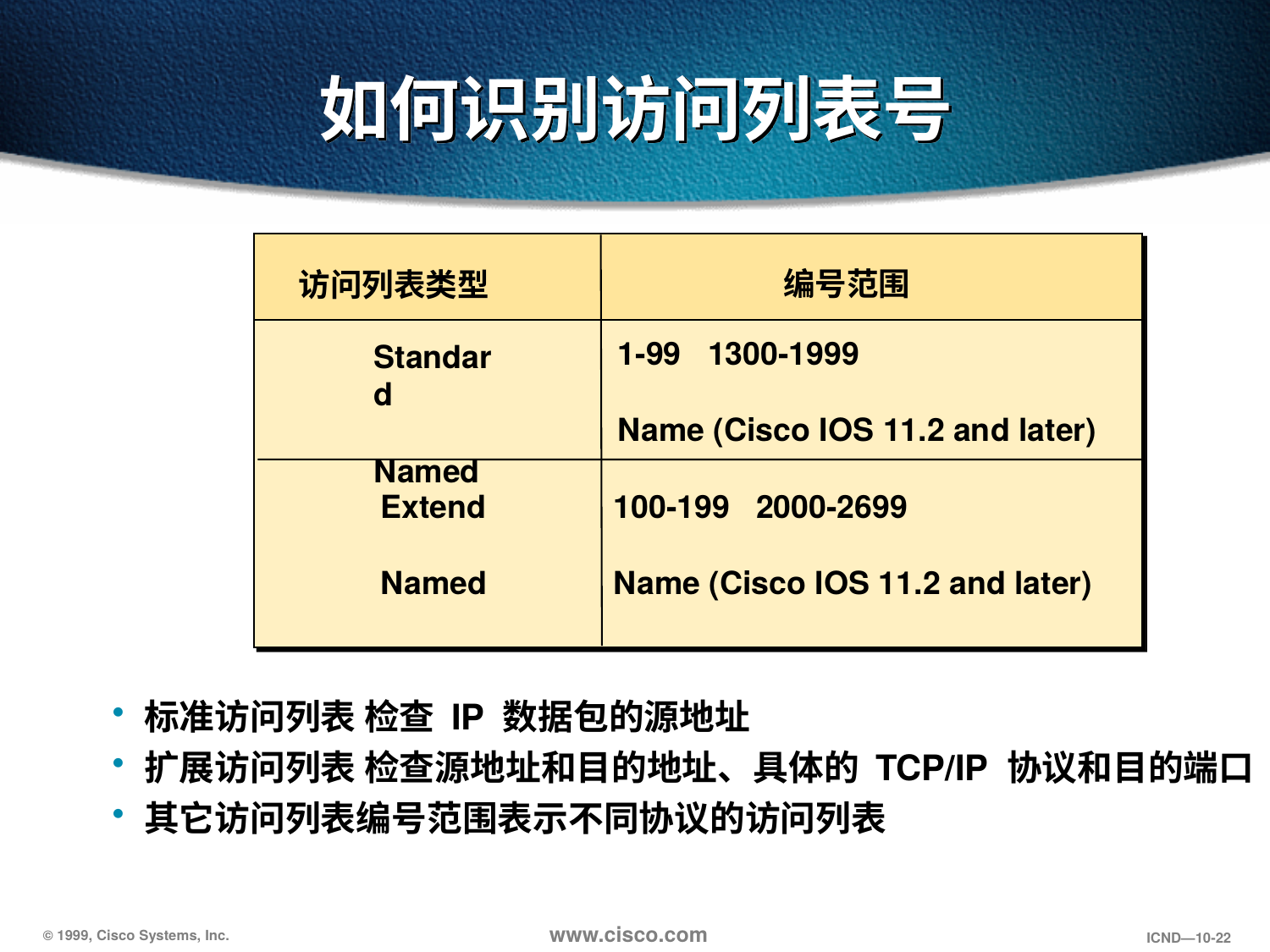

# 如何识别访问列表号

访问列表类型
编号范围
Standard

Named
1-99   1300-1999

Name (Cisco IOS 11.2 and later)

Extend

Named
100-199   2000-2699

Name (Cisco IOS 11.2 and later)
标准访问列表 检查 IP 数据包的源地址
扩展访问列表 检查源地址和目的地址、具体的 TCP/IP 协议和目的端口
其它访问列表编号范围表示不同协议的访问列表